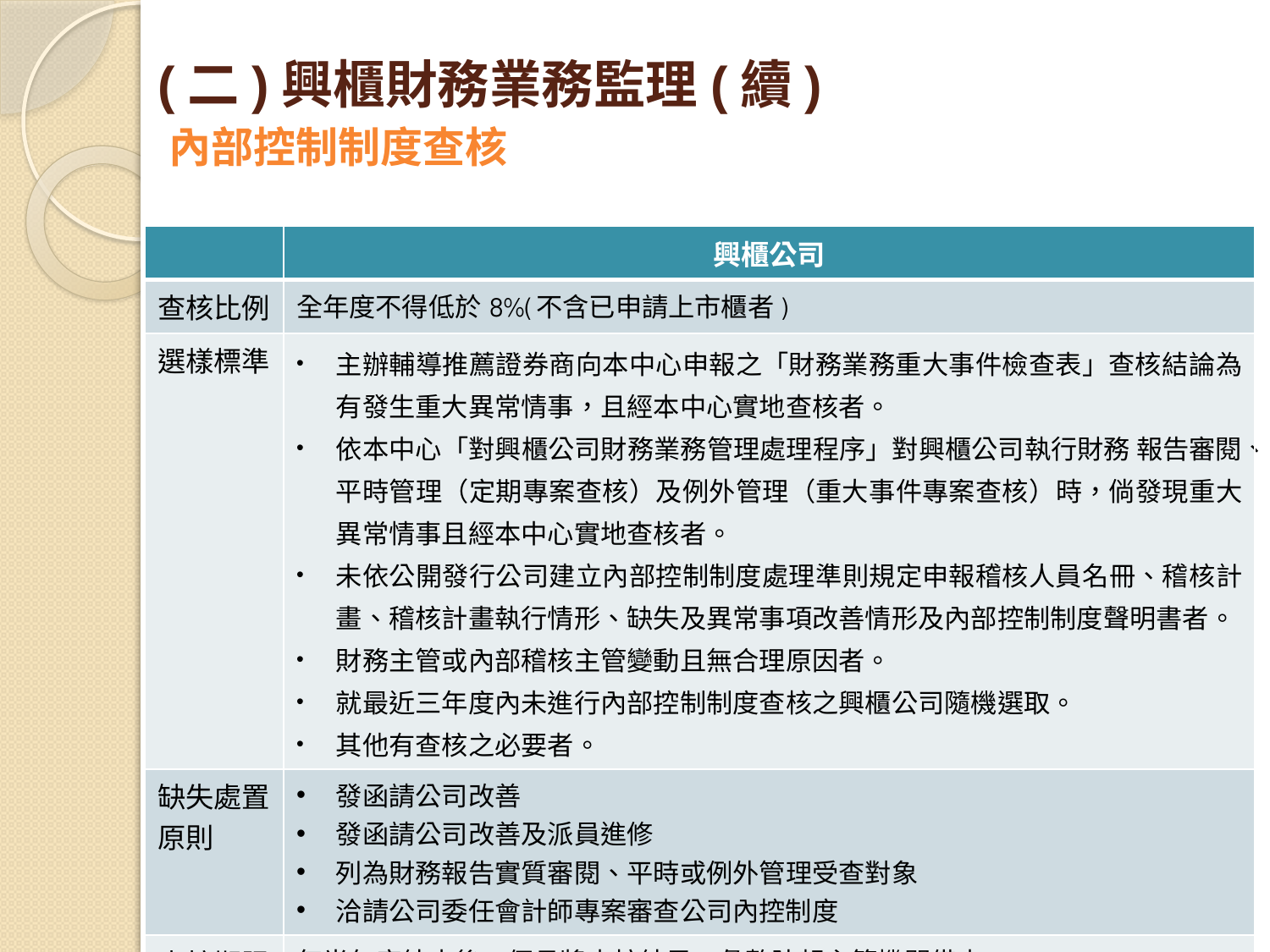

# (二)興櫃財務業務監理(續)
 內部控制制度查核

|  | 興櫃公司 |
| --- | --- |
| 查核比例 | 全年度不得低於8%(不含已申請上市櫃者) |
| 選樣標準 | 主辦輔導推薦證券商向本中心申報之「財務業務重大事件檢查表」查核結論為有發生重大異常情事，且經本中心實地查核者。 依本中心「對興櫃公司財務業務管理處理程序」對興櫃公司執行財務 報告審閱、平時管理（定期專案查核）及例外管理（重大事件專案查核）時，倘發現重大異常情事且經本中心實地查核者。 未依公開發行公司建立內部控制制度處理準則規定申報稽核人員名冊、稽核計畫、稽核計畫執行情形、缺失及異常事項改善情形及內部控制制度聲明書者。 財務主管或內部稽核主管變動且無合理原因者。 就最近三年度內未進行內部控制制度查核之興櫃公司隨機選取。 其他有查核之必要者。 |
| 缺失處置原則 | 發函請公司改善 發函請公司改善及派員進修 列為財務報告實質審閱、平時或例外管理受查對象 洽請公司委任會計師專案審查公司內控制度 |
| 查核期限 | 每半年度結束後2個月將查核結果，彙整陳報主管機關備查 |
20